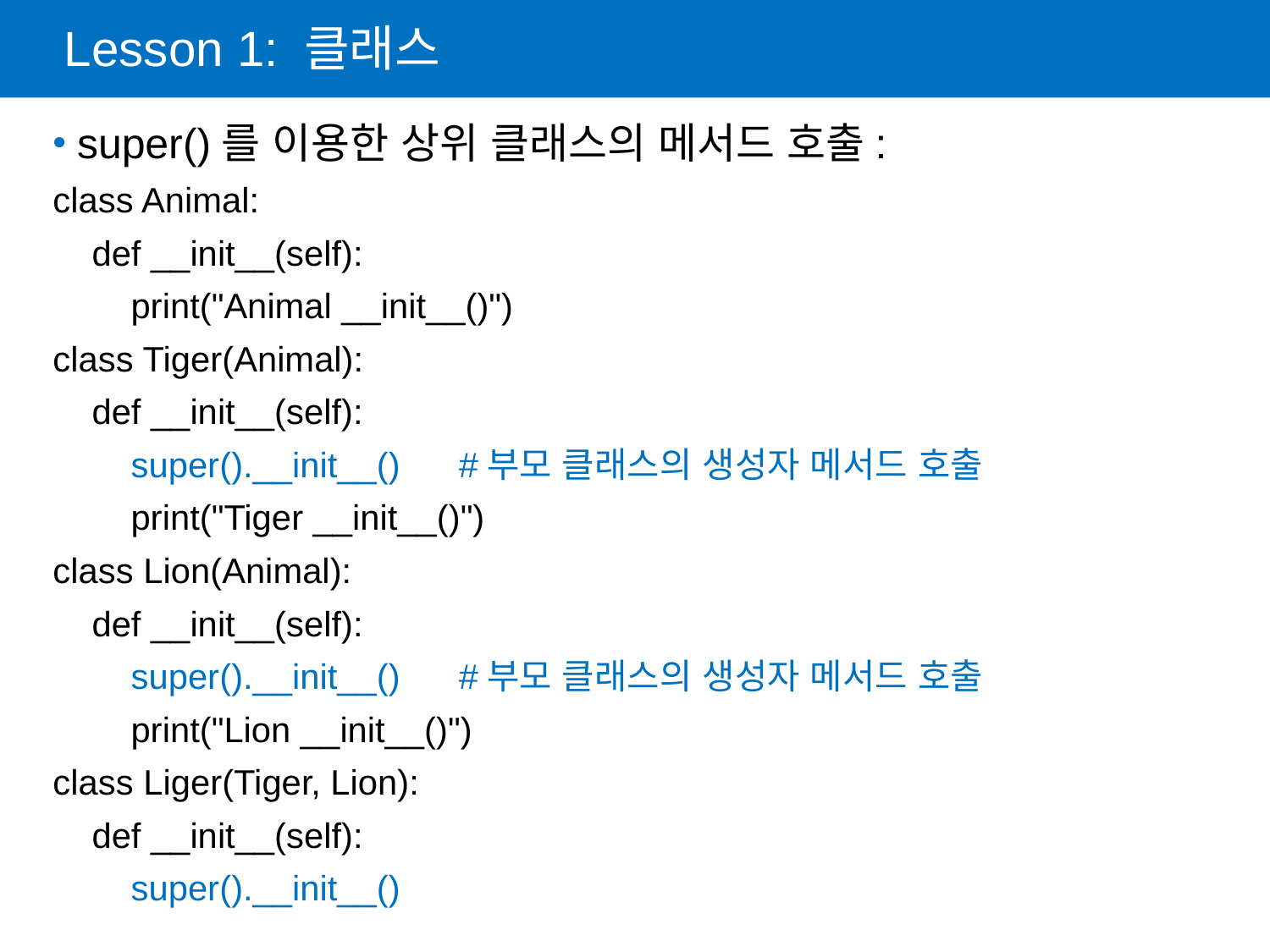

# Lesson 1: 클래스
super()를 이용한 상위 클래스의 메서드 호출:
class Animal:
    def __init__(self):
        print("Animal __init__()")
class Tiger(Animal):
    def __init__(self):
        super().__init__()      #부모 클래스의 생성자 메서드 호출
        print("Tiger __init__()")
class Lion(Animal):
    def __init__(self):
        super().__init__()      #부모 클래스의 생성자 메서드 호출
        print("Lion __init__()")
class Liger(Tiger, Lion):
    def __init__(self):
        super().__init__()